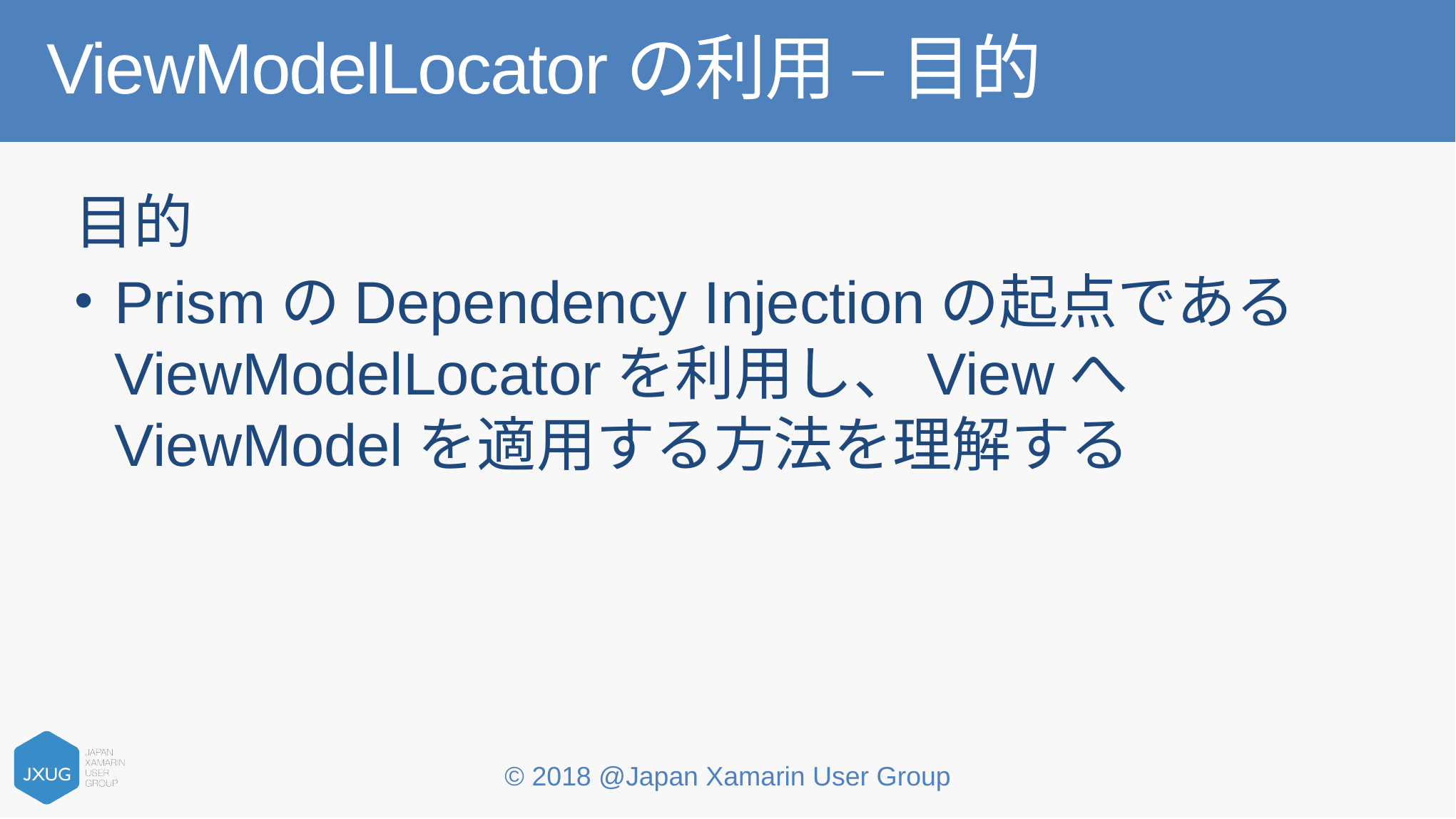

# ViewModelLocatorの利用 – 目的
目的
PrismのDependency Injectionの起点であるViewModelLocatorを利用し、ViewへViewModelを適用する方法を理解する